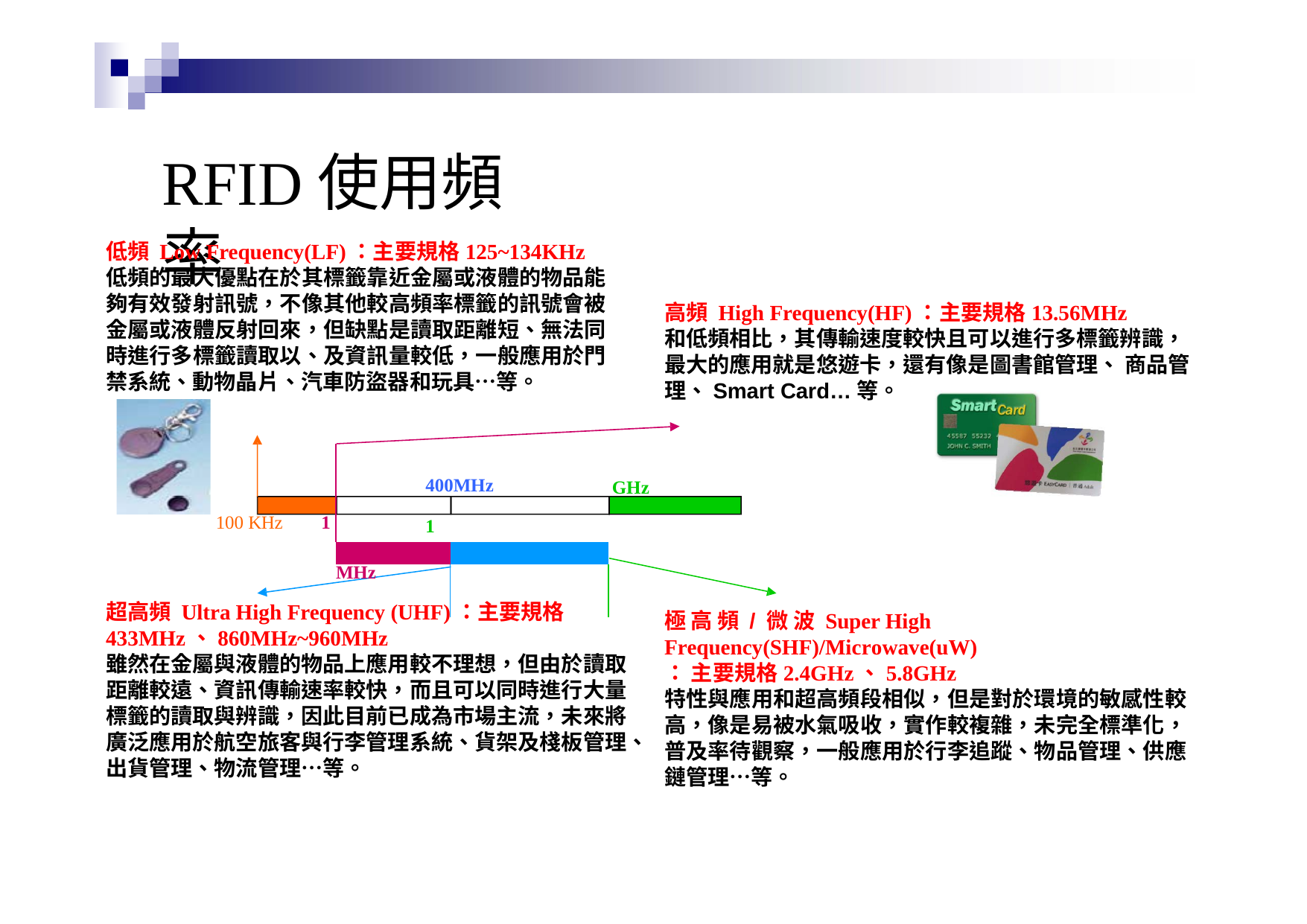

# RFID使用頻率
低頻 Low Frequency(LF)：主要規格125~134KHz
低頻的最大優點在於其標籤靠近金屬或液體的物品能 夠有效發射訊號，不像其他較高頻率標籤的訊號會被 金屬或液體反射回來，但缺點是讀取距離短、無法同 時進行多標籤讀取以、及資訊量較低，一般應用於門 禁系統、動物晶片、汽車防盜器和玩具…等。
高頻High Frequency(HF)：主要規格13.56MHz
和低頻相比，其傳輸速度較快且可以進行多標籤辨識，  最大的應用就是悠遊卡，還有像是圖書館管理、 商品管 理、Smart Card…等。

| 400MHz 1 |  |
| --- | --- |
|  |  |
| MHz |  |
GHz

100 KHz
1

超高頻Ultra High Frequency (UHF)：主要規格
433MHz、860MHz~960MHz
雖然在金屬與液體的物品上應用較不理想，但由於讀取 距離較遠、資訊傳輸速率較快，而且可以同時進行大量 標籤的讀取與辨識，因此目前已成為市場主流，未來將 廣泛應用於航空旅客與行李管理系統、貨架及棧板管理、 出貨管理、物流管理…等。
極 高 頻 / 微 波 Super High  Frequency(SHF)/Microwave(uW)： 主要規格2.4GHz、5.8GHz
特性與應用和超高頻段相似，但是對於環境的敏感性較 高，像是易被水氣吸收，實作較複雜，未完全標準化， 普及率待觀察，一般應用於行李追蹤、物品管理、供應 鏈管理…等。